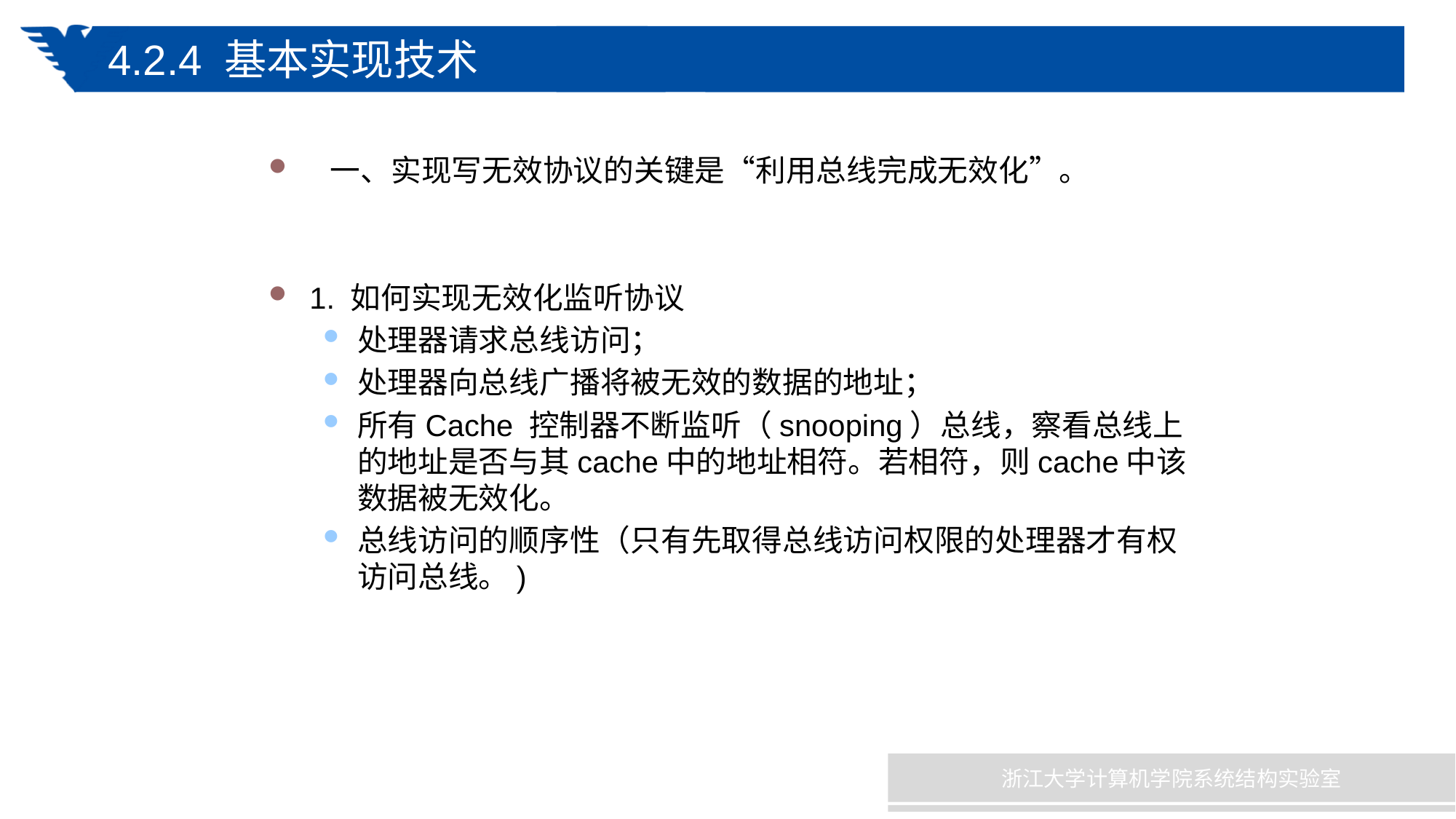

# 4.2.4 基本实现技术
  一、实现写无效协议的关键是“利用总线完成无效化”。

1. 如何实现无效化监听协议
处理器请求总线访问；
处理器向总线广播将被无效的数据的地址；
所有Cache 控制器不断监听（snooping）总线，察看总线上的地址是否与其cache中的地址相符。若相符，则cache中该数据被无效化。
总线访问的顺序性（只有先取得总线访问权限的处理器才有权访问总线。)